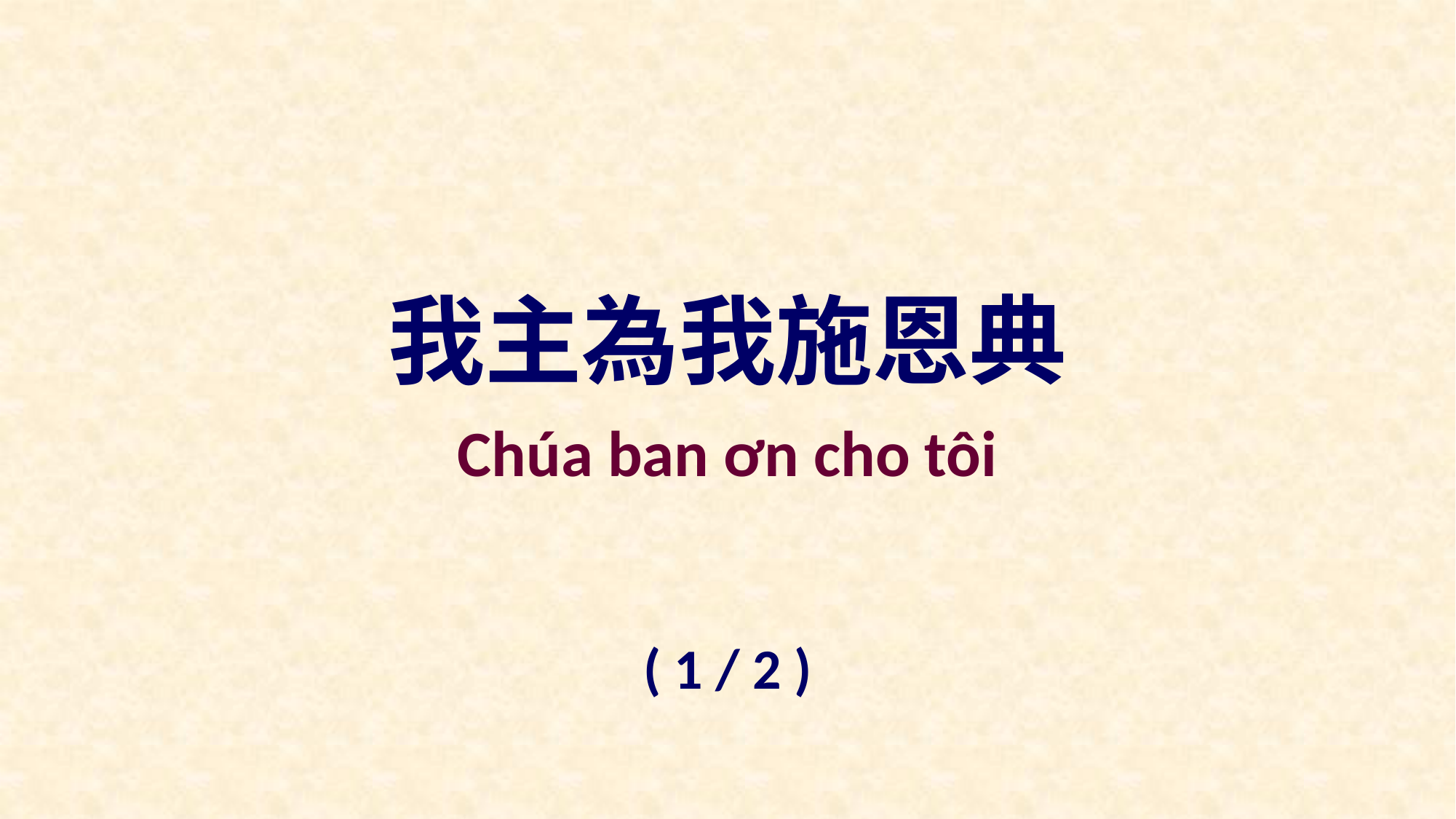

我主為我施恩典
Chúa ban ơn cho tôi
( 1 / 2 )